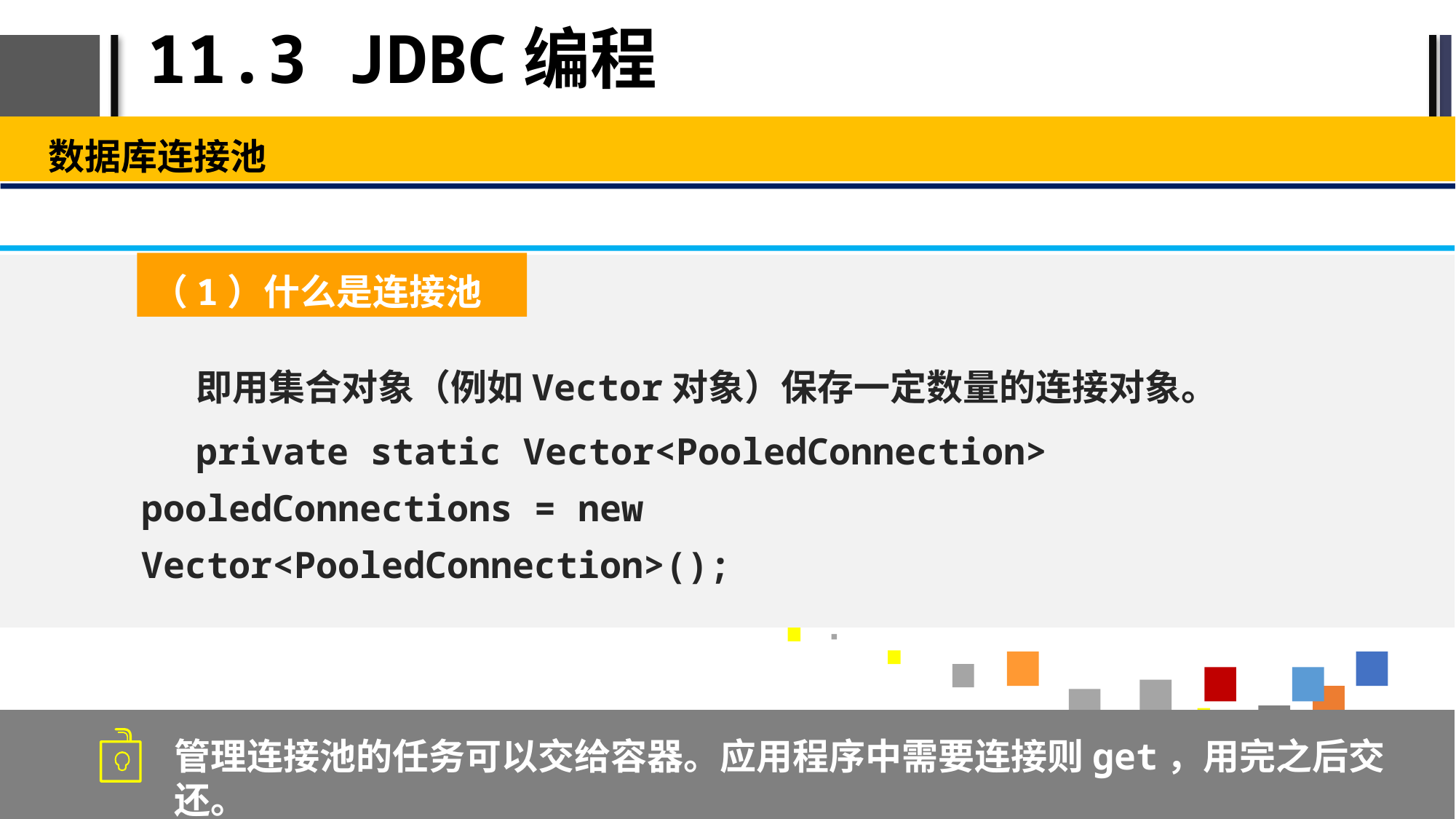

# 11.3 JDBC编程

数据库连接池

（1）什么是连接池

即用集合对象（例如Vector对象）保存一定数量的连接对象。
private static Vector<PooledConnection> pooledConnections = new Vector<PooledConnection>();

管理连接池的任务可以交给容器。应用程序中需要连接则get，用完之后交还。